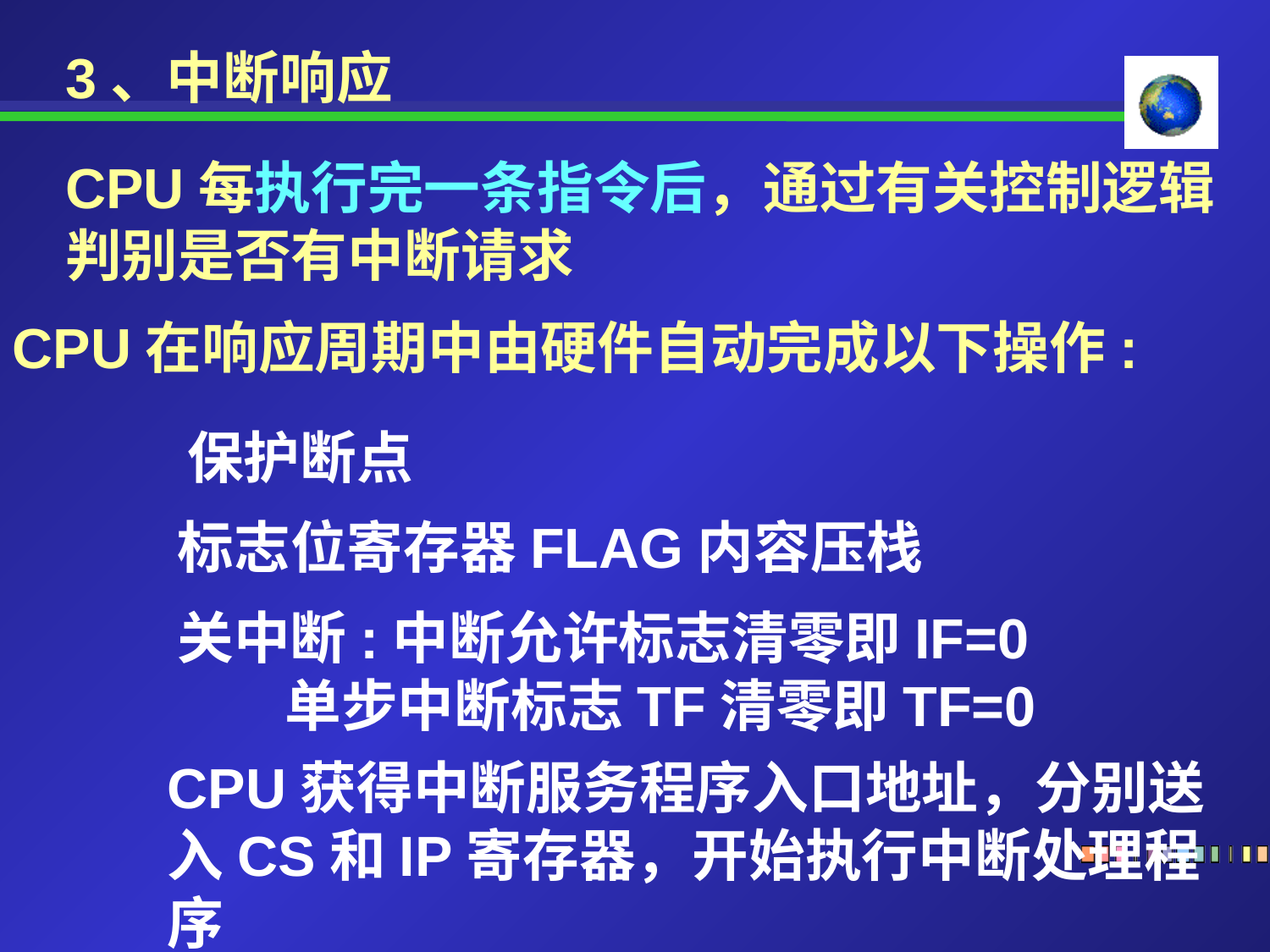

3、中断响应
CPU每执行完一条指令后，通过有关控制逻辑判别是否有中断请求
CPU在响应周期中由硬件自动完成以下操作:
保护断点
标志位寄存器FLAG内容压栈
关中断:中断允许标志清零即IF=0
      单步中断标志TF清零即TF=0
CPU获得中断服务程序入口地址，分别送入CS和IP寄存器，开始执行中断处理程序
49